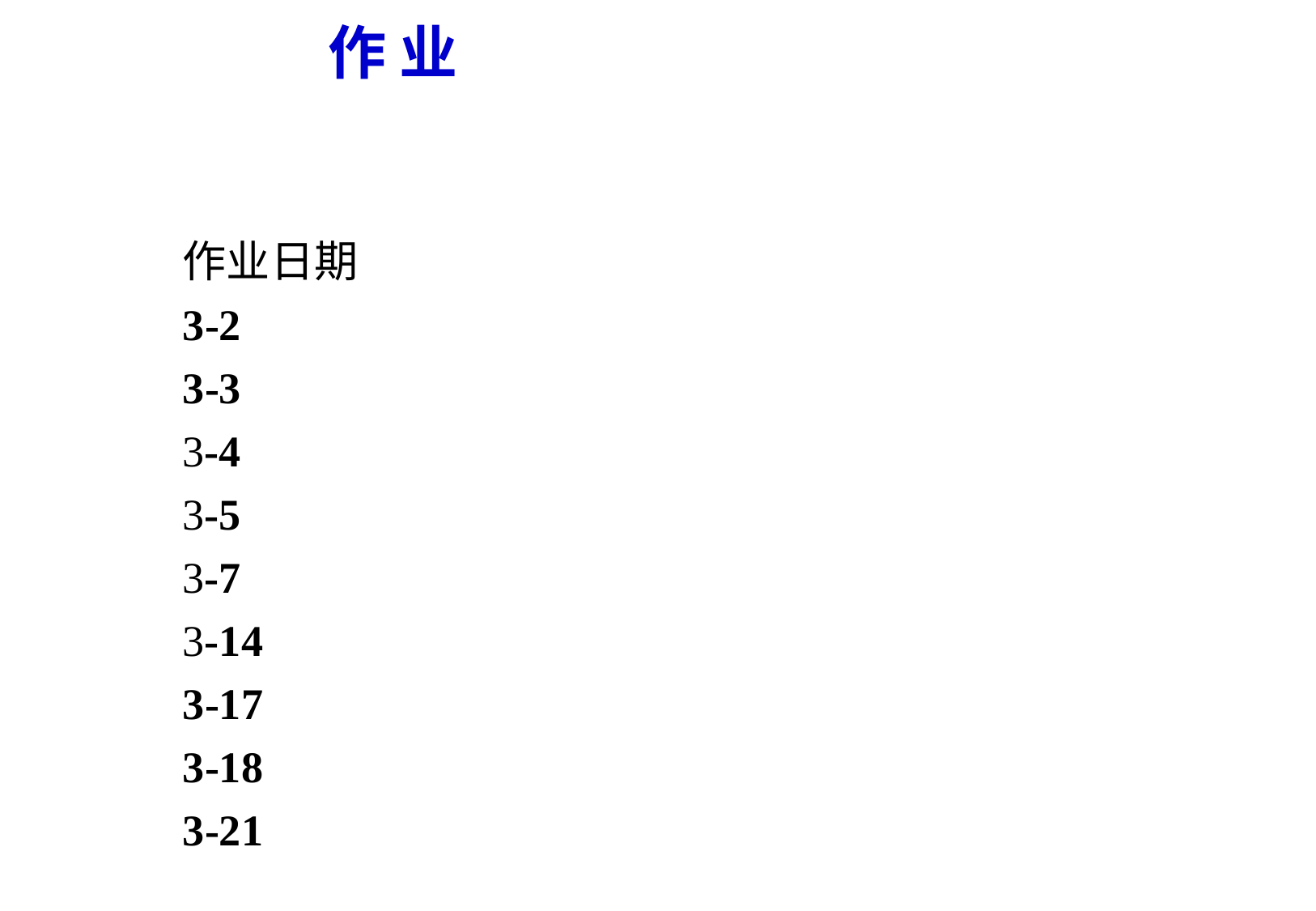

作 业
作业日期
3-2
3-3
3-4
3-5
3-7
3-14
3-17
3-18
3-21